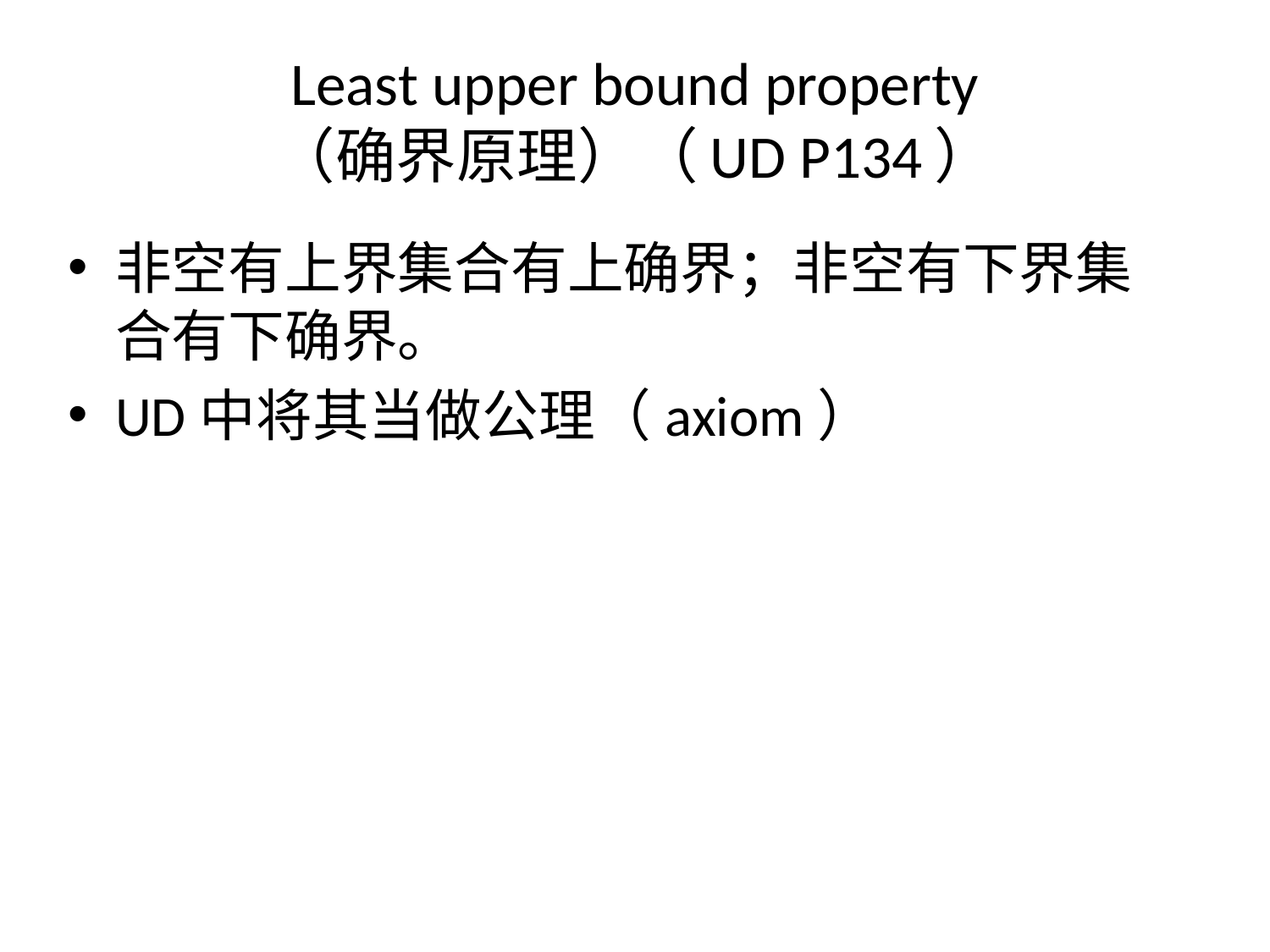

# Least upper bound property （确界原理）（UD P134）
非空有上界集合有上确界；非空有下界集合有下确界。
UD中将其当做公理（axiom）